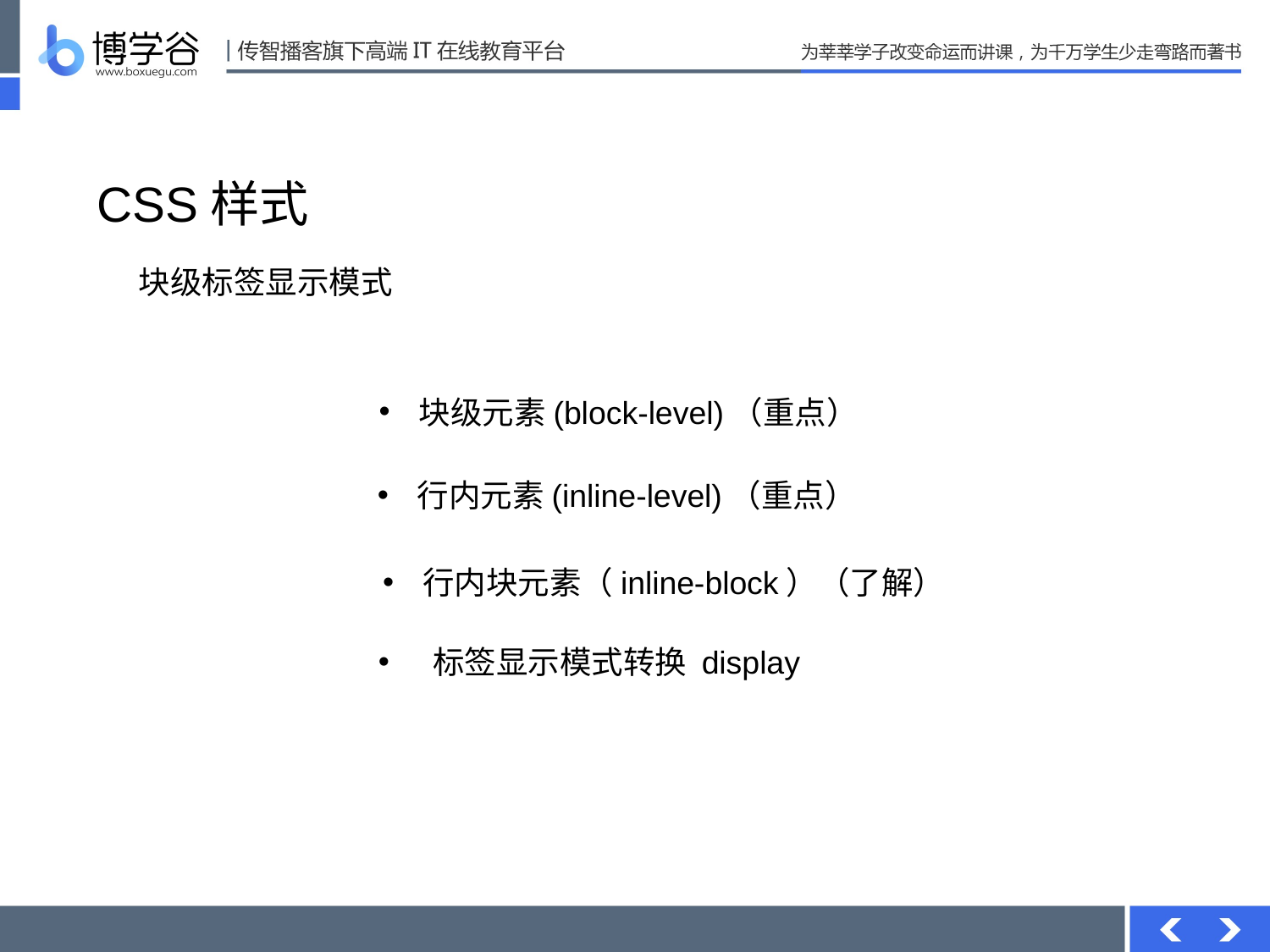

CSS样式
块级标签显示模式
块级元素(block-level)（重点）

行内元素(inline-level)（重点）
行内块元素（inline-block）（了解）
 标签显示模式转换 display